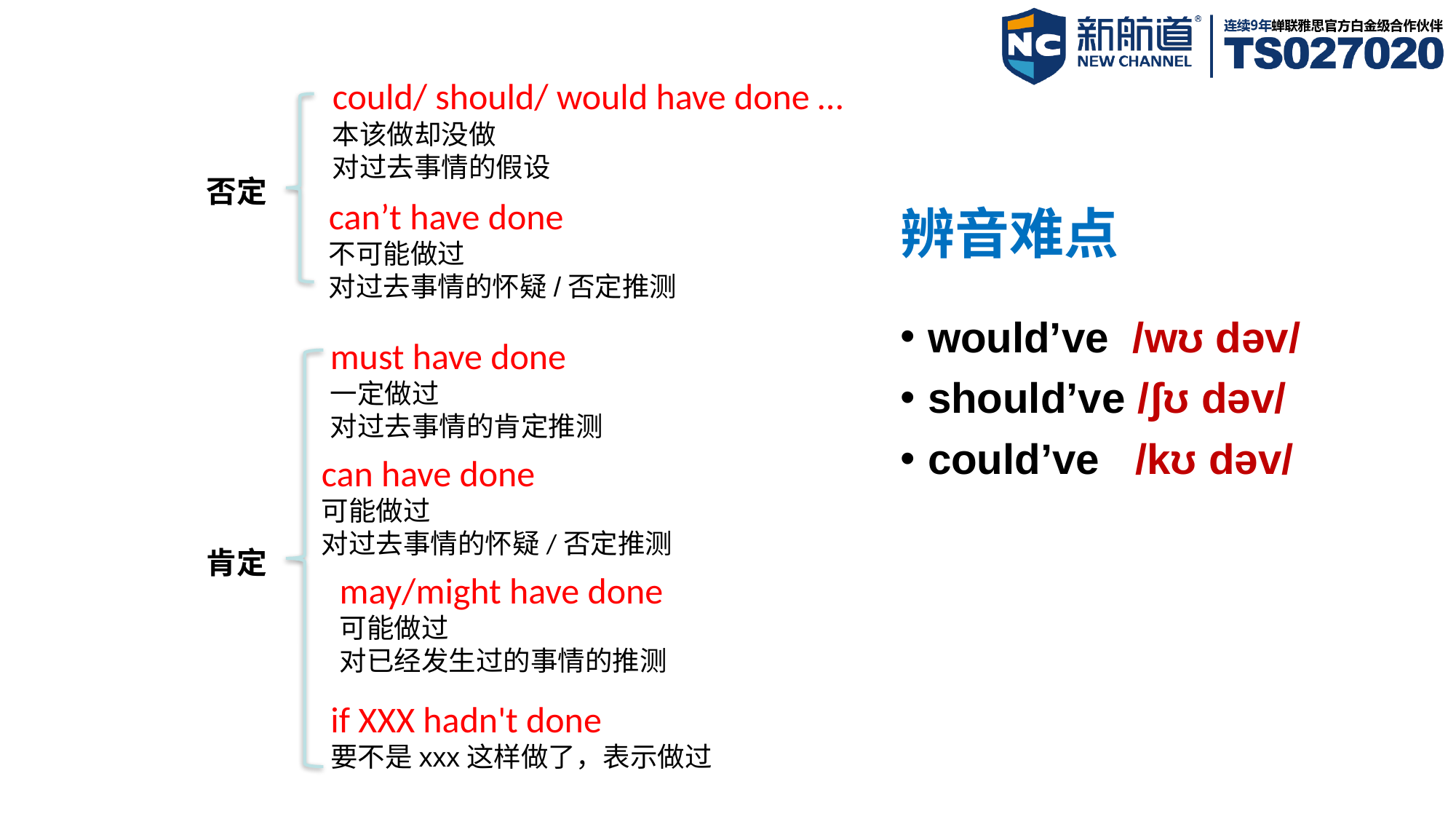

could/ should/ would have done …
本该做却没做
对过去事情的假设

否定
can’t have done
不可能做过
对过去事情的怀疑/否定推测
辨音难点

would’ve  /wʊ dəv/
should’ve /ʃʊ dəv/
could’ve   /kʊ dəv/
must have done
一定做过
对过去事情的肯定推测

can have done
可能做过
对过去事情的怀疑/否定推测

肯定
may/might have done
可能做过
对已经发生过的事情的推测

if XXX hadn't done
要不是xxx这样做了，表示做过